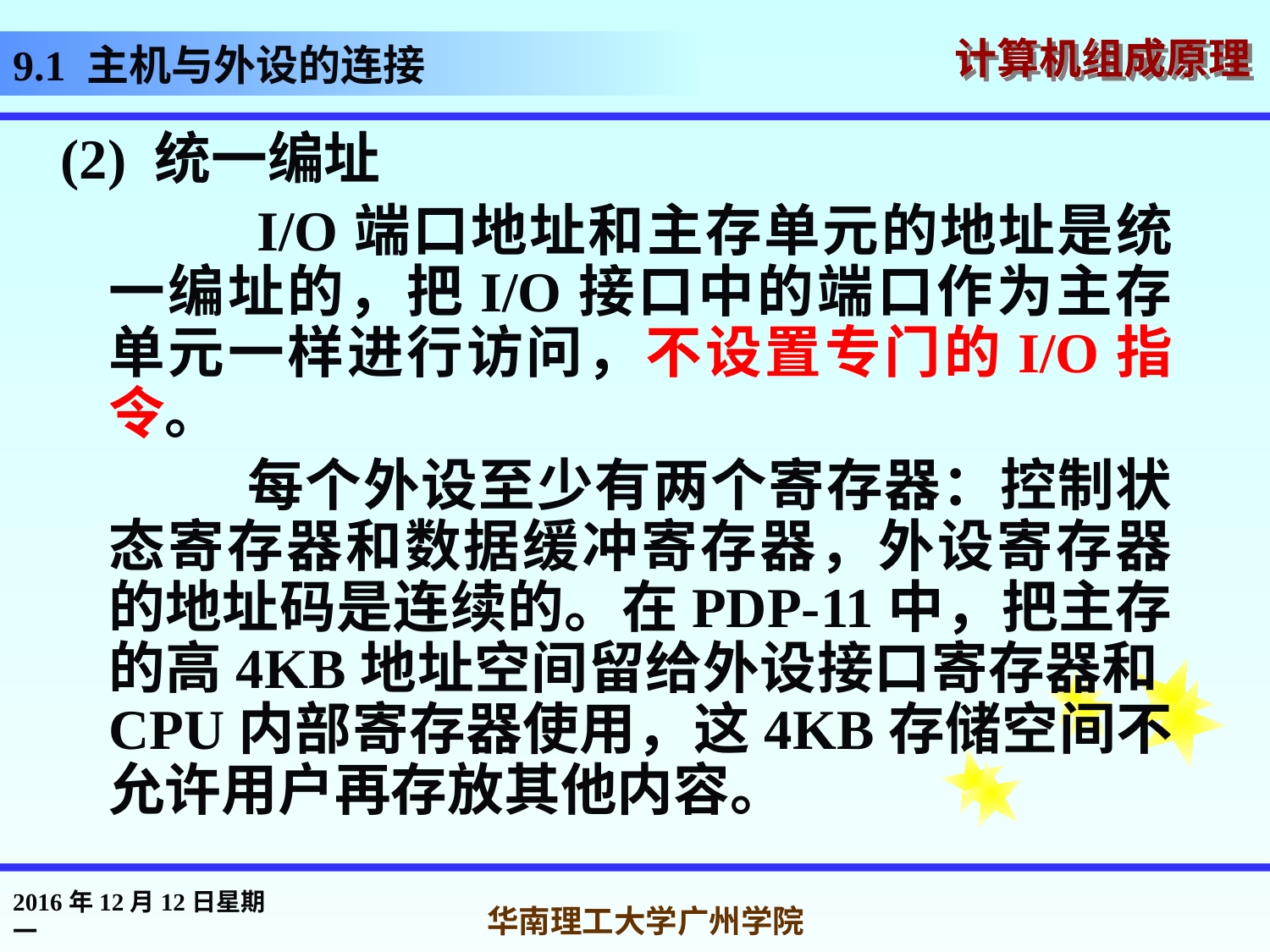

# 9.1 主机与外设的连接
(2) 统一编址
            I/O端口地址和主存单元的地址是统一编址的，把I/O接口中的端口作为主存单元一样进行访问，不设置专门的I/O指令。
            每个外设至少有两个寄存器：控制状态寄存器和数据缓冲寄存器，外设寄存器的地址码是连续的。在PDP-11中，把主存的高4KB地址空间留给外设接口寄存器和CPU内部寄存器使用，这4KB存储空间不允许用户再存放其他内容。
2016年12月12日星期一
华南理工大学广州学院